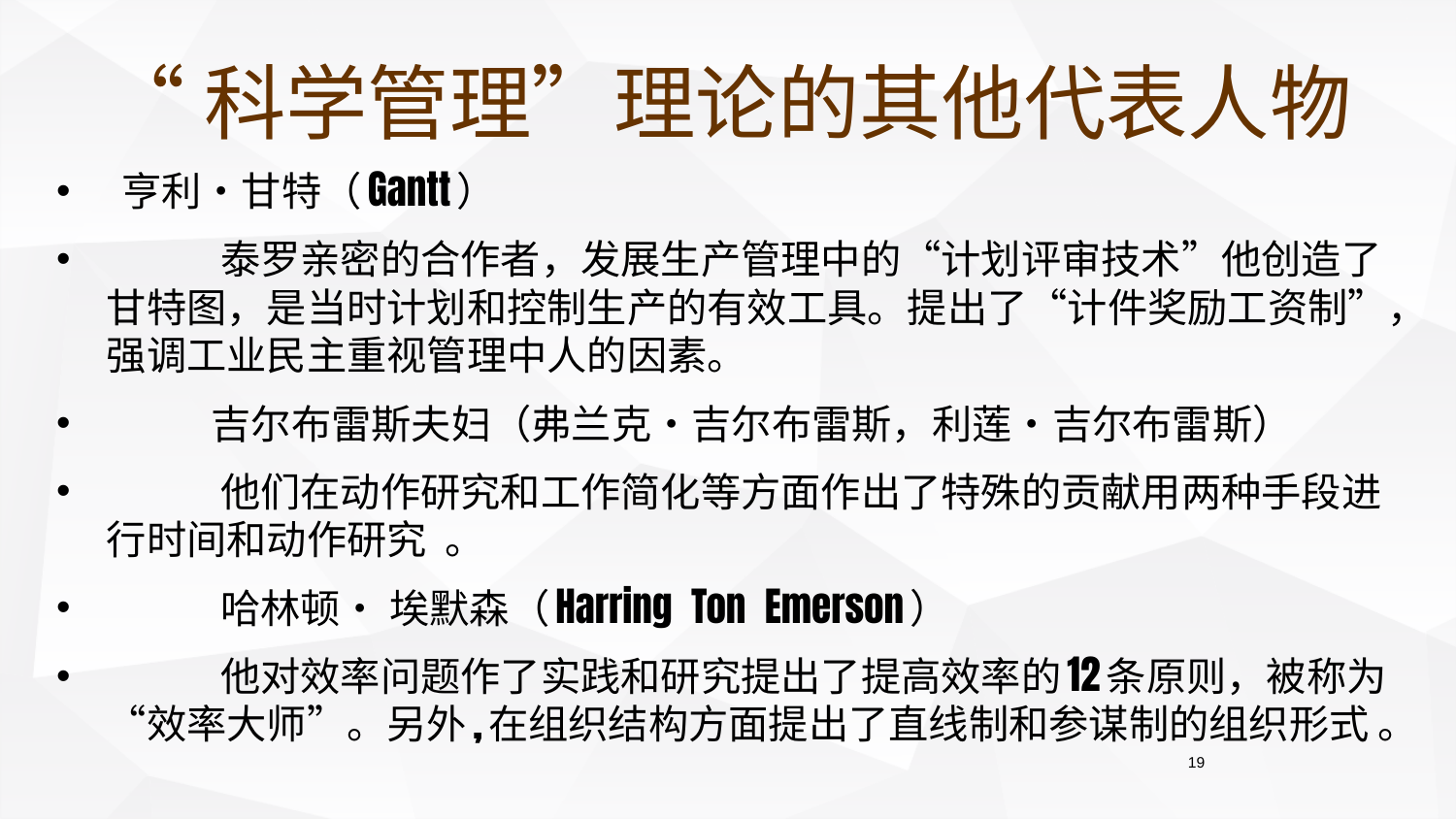

# “科学管理”理论的其他代表人物
 亨利•甘特（Gantt）
            泰罗亲密的合作者，发展生产管理中的“计划评审技术”他创造了甘特图，是当时计划和控制生产的有效工具。提出了“计件奖励工资制”，强调工业民主重视管理中人的因素。
           吉尔布雷斯夫妇（弗兰克•吉尔布雷斯，利莲•吉尔布雷斯）
            他们在动作研究和工作简化等方面作出了特殊的贡献用两种手段进行时间和动作研究  。
            哈林顿• 埃默森（Harring  Ton  Emerson）
            他对效率问题作了实践和研究提出了提高效率的12条原则，被称为“效率大师”。另外,在组织结构方面提出了直线制和参谋制的组织形式 。
19